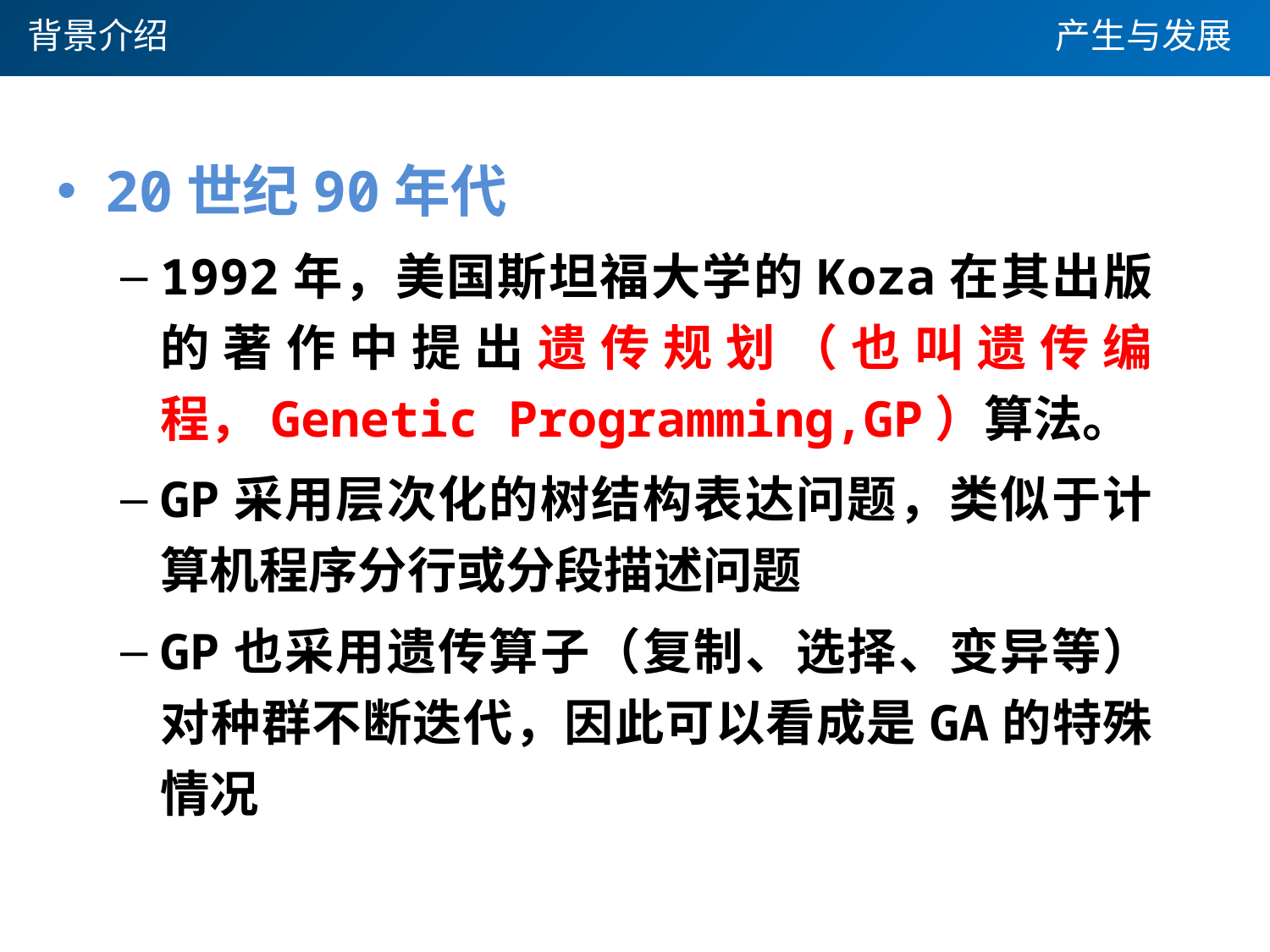

背景介绍
产生与发展
20世纪90年代
1992年，美国斯坦福大学的Koza在其出版的著作中提出遗传规划（也叫遗传编程，Genetic Programming,GP）算法。
GP采用层次化的树结构表达问题，类似于计算机程序分行或分段描述问题
GP也采用遗传算子（复制、选择、变异等）对种群不断迭代，因此可以看成是GA的特殊情况
14